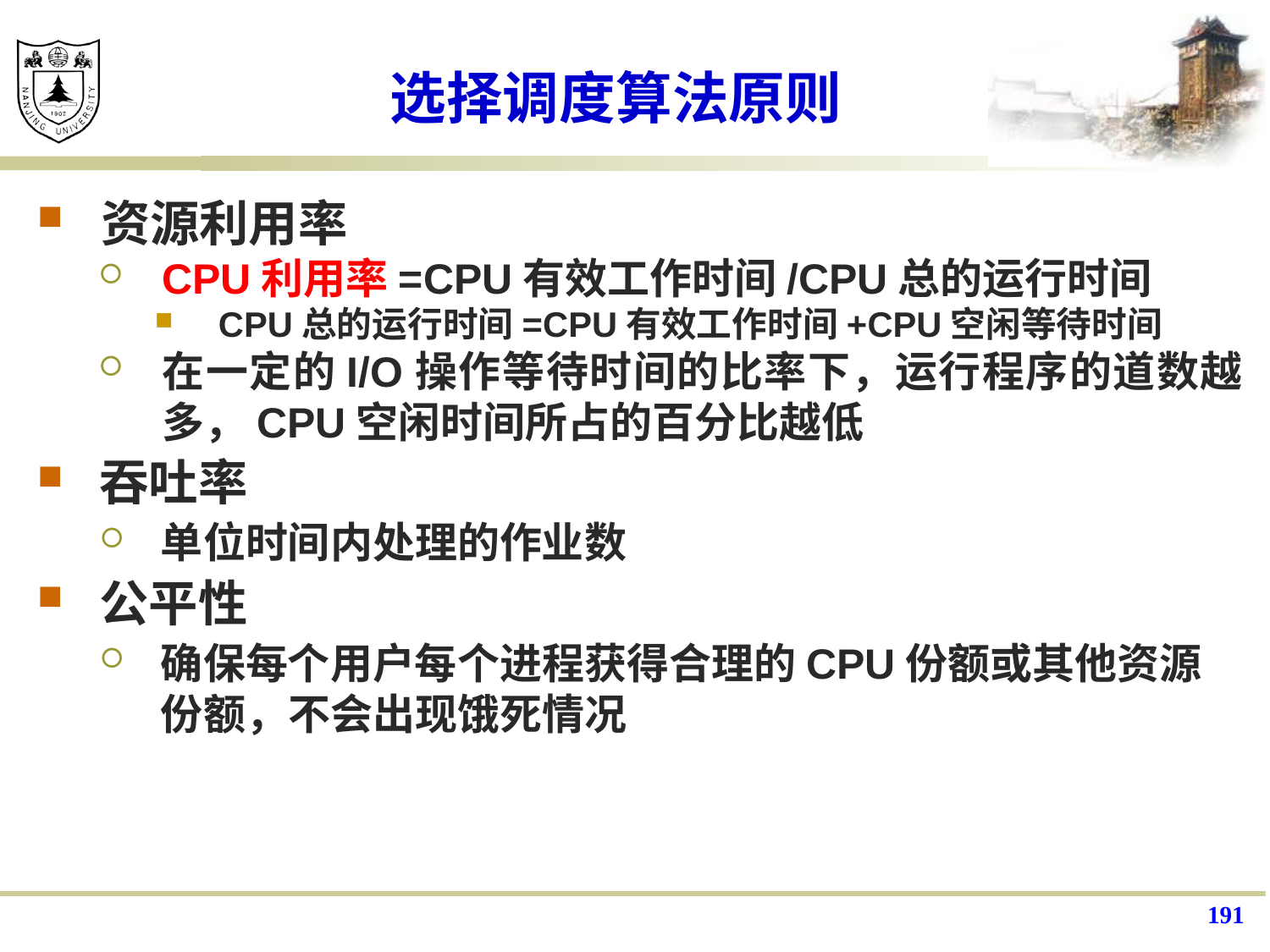

选择调度算法原则
资源利用率
CPU利用率=CPU有效工作时间/CPU总的运行时间
CPU总的运行时间=CPU有效工作时间+CPU空闲等待时间
在一定的I/O操作等待时间的比率下，运行程序的道数越多，CPU空闲时间所占的百分比越低
吞吐率
单位时间内处理的作业数
公平性
确保每个用户每个进程获得合理的CPU份额或其他资源份额，不会出现饿死情况
191